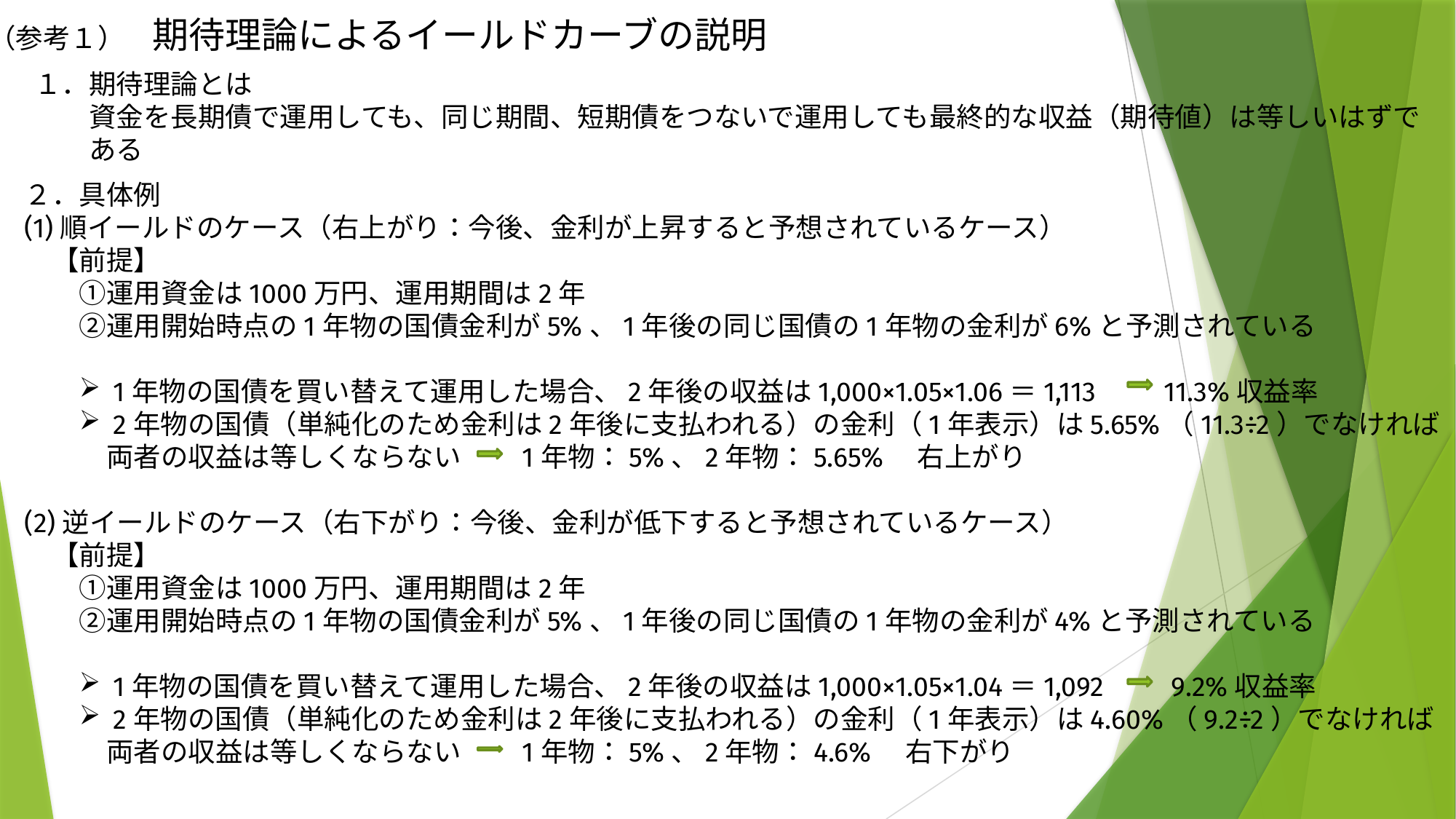

（参考１）　期待理論によるイールドカーブの説明
１．期待理論とは
　　資金を長期債で運用しても、同じ期間、短期債をつないで運用しても最終的な収益（期待値）は等しいはずで
　　ある
２．具体例
(1)順イールドのケース（右上がり：今後、金利が上昇すると予想されているケース）
　【前提】
　　①運用資金は1000万円、運用期間は2年
　　②運用開始時点の1年物の国債金利が5%、1年後の同じ国債の1年物の金利が6%と予測されている

1年物の国債を買い替えて運用した場合、2年後の収益は1,000×1.05×1.06＝1,113　　11.3%収益率
2年物の国債（単純化のため金利は2年後に支払われる）の金利（1年表示）は5.65%（11.3÷2）でなければ
　両者の収益は等しくならない　　1年物：5%、2年物：5.65%　右上がり

(2)逆イールドのケース（右下がり：今後、金利が低下すると予想されているケース）
　【前提】
　　①運用資金は1000万円、運用期間は2年
　　②運用開始時点の1年物の国債金利が5%、1年後の同じ国債の1年物の金利が4%と予測されている

1年物の国債を買い替えて運用した場合、2年後の収益は1,000×1.05×1.04＝1,092　　9.2%収益率
2年物の国債（単純化のため金利は2年後に支払われる）の金利（1年表示）は4.60%（9.2÷2）でなければ
　両者の収益は等しくならない　　1年物：5%、2年物：4.6%　右下がり